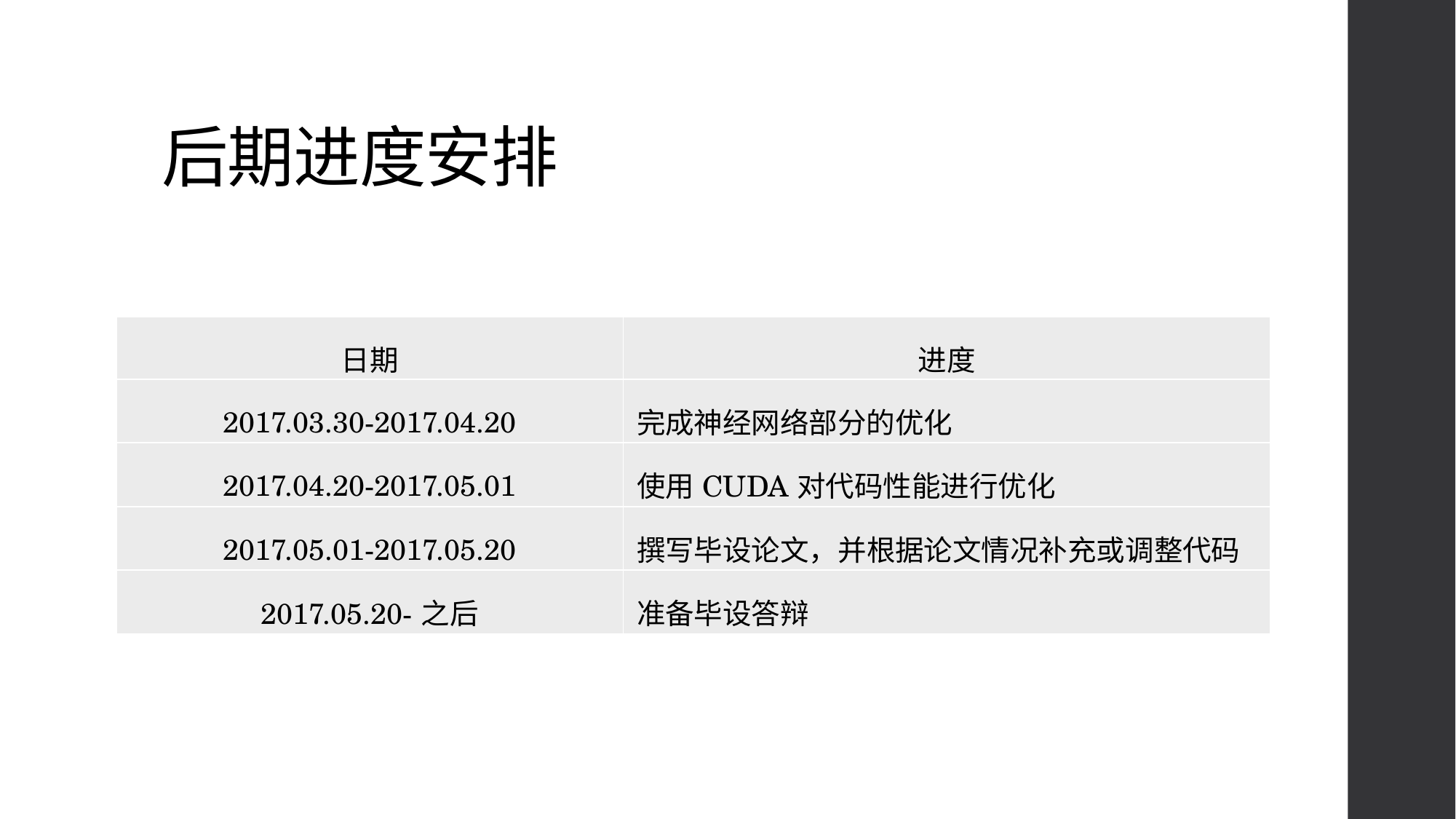

# 后期进度安排
| 日期 | 进度 |
| --- | --- |
| 2017.03.30-2017.04.20 | 完成神经网络部分的优化 |
| 2017.04.20-2017.05.01 | 使用CUDA对代码性能进行优化 |
| 2017.05.01-2017.05.20 | 撰写毕设论文，并根据论文情况补充或调整代码 |
| 2017.05.20-之后 | 准备毕设答辩 |